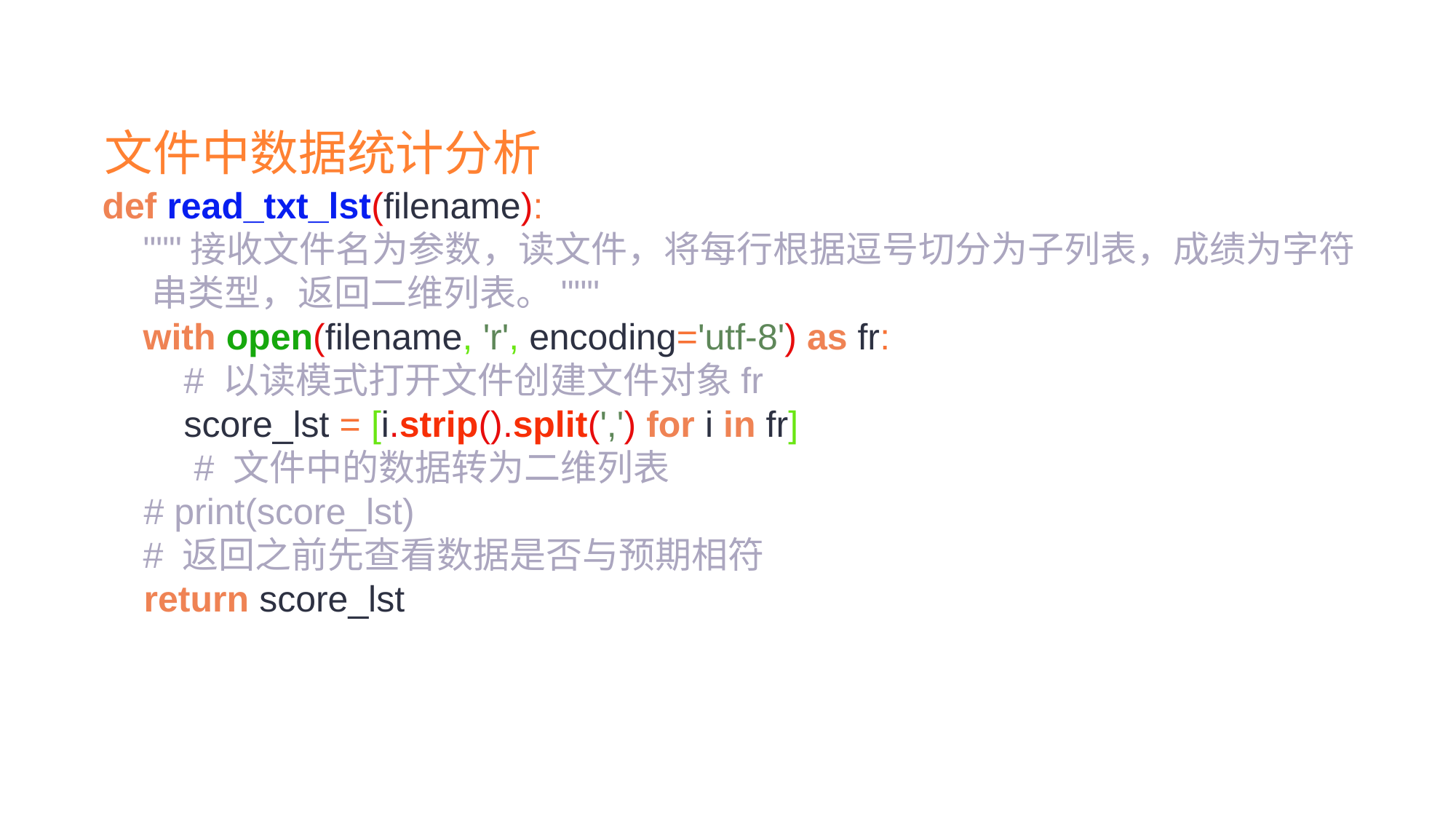

文件中数据统计分析
def read_txt_lst(filename):
    """接收文件名为参数，读文件，将每行根据逗号切分为子列表，成绩为字符
     串类型，返回二维列表。"""
    with open(filename, 'r', encoding='utf-8') as fr:
        # 以读模式打开文件创建文件对象fr
        score_lst = [i.strip().split(',') for i in fr]
         # 文件中的数据转为二维列表
    # print(score_lst)
    # 返回之前先查看数据是否与预期相符
    return score_lst